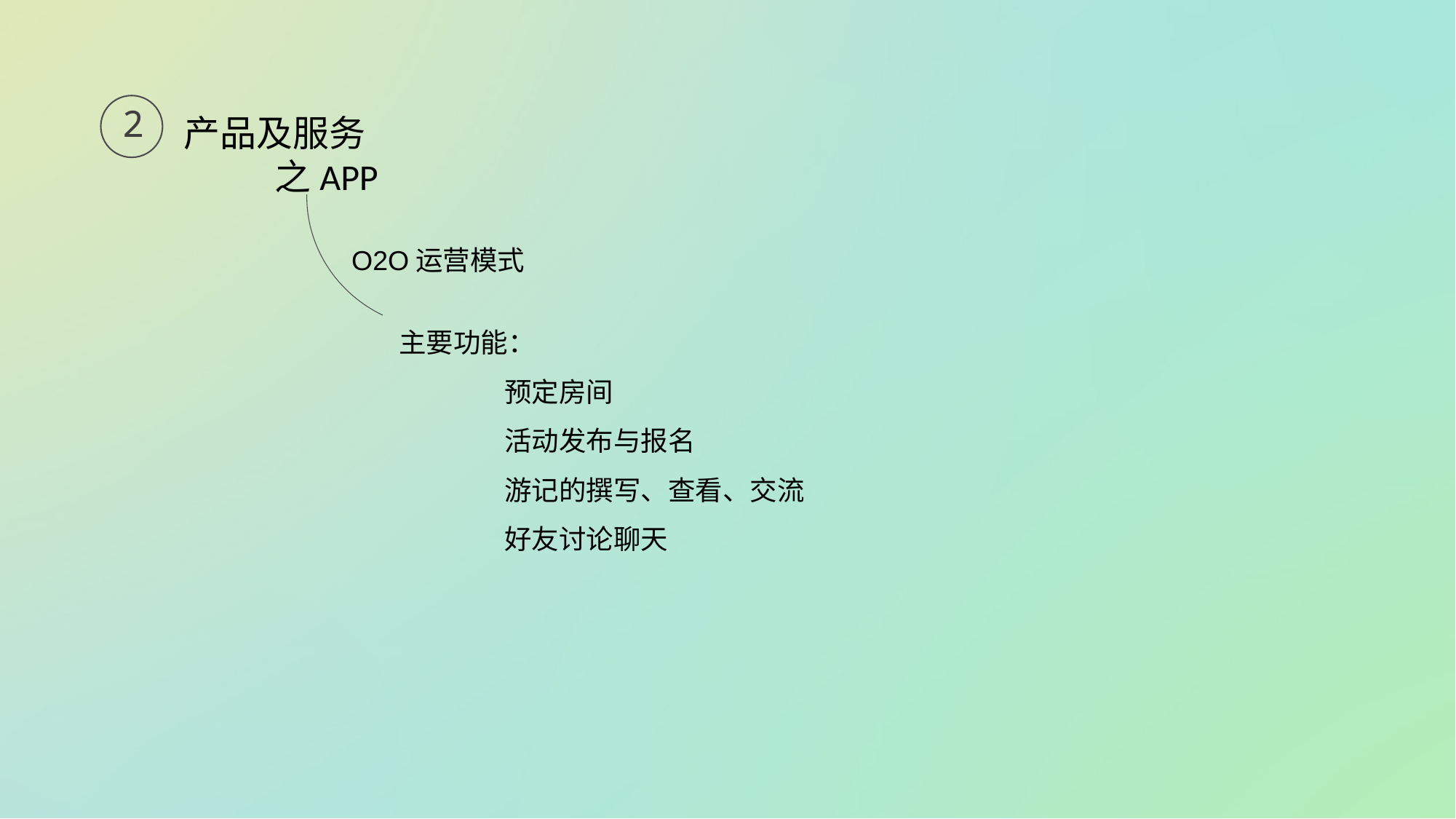

2
产品及服务
          之APP
O2O运营模式
主要功能：
                预定房间
                活动发布与报名
                游记的撰写、查看、交流
                好友讨论聊天